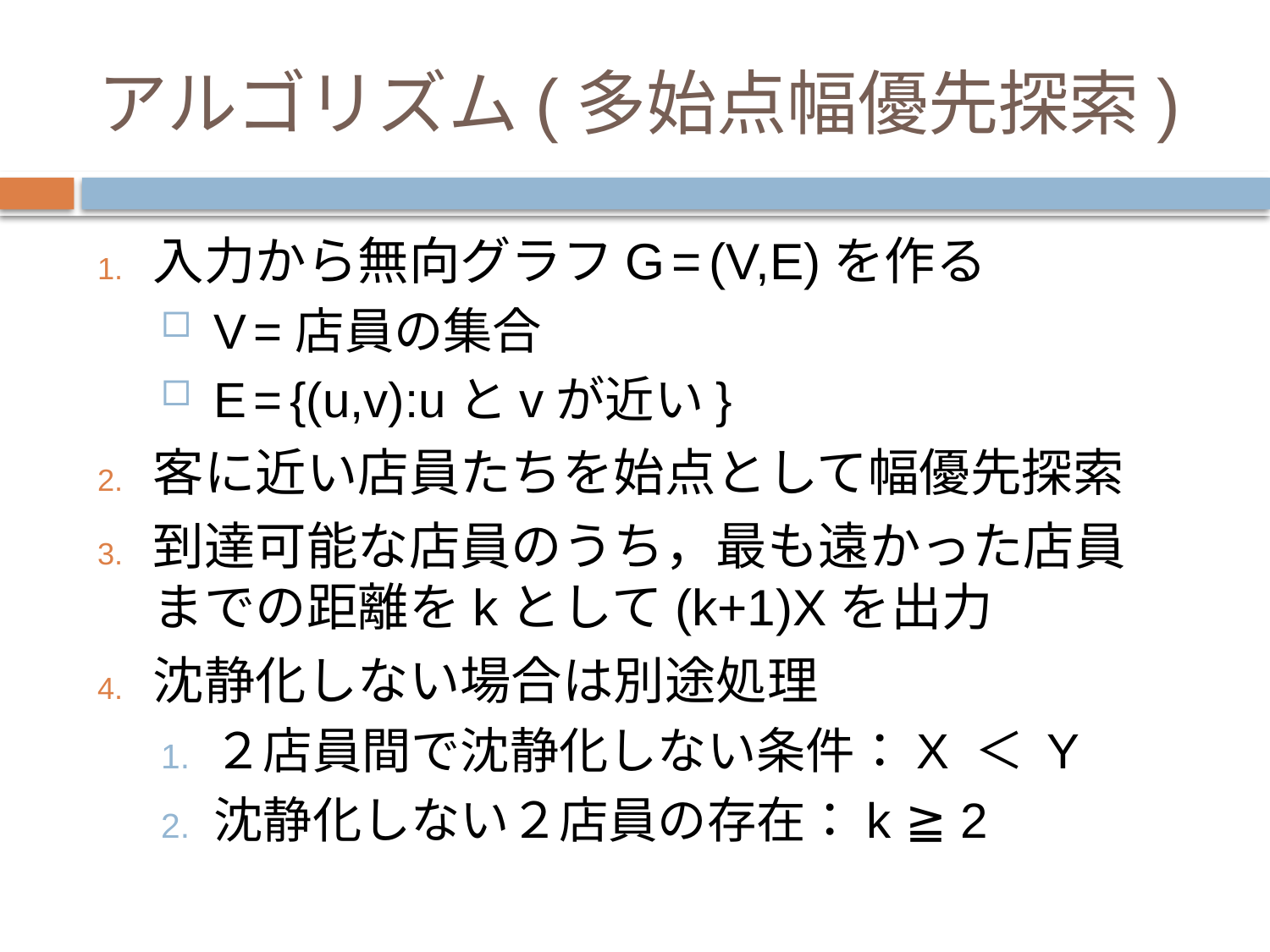

アルゴリズム(多始点幅優先探索)
入力から無向グラフ G = (V,E)を作る
V = 店員の集合
E = {(u,v):uとvが近い}
客に近い店員たちを始点として幅優先探索
到達可能な店員のうち，最も遠かった店員
までの距離をkとして(k+1)Xを出力
沈静化しない場合は別途処理
２店員間で沈静化しない条件：X ＜ Y
沈静化しない２店員の存在：k ≧ 2